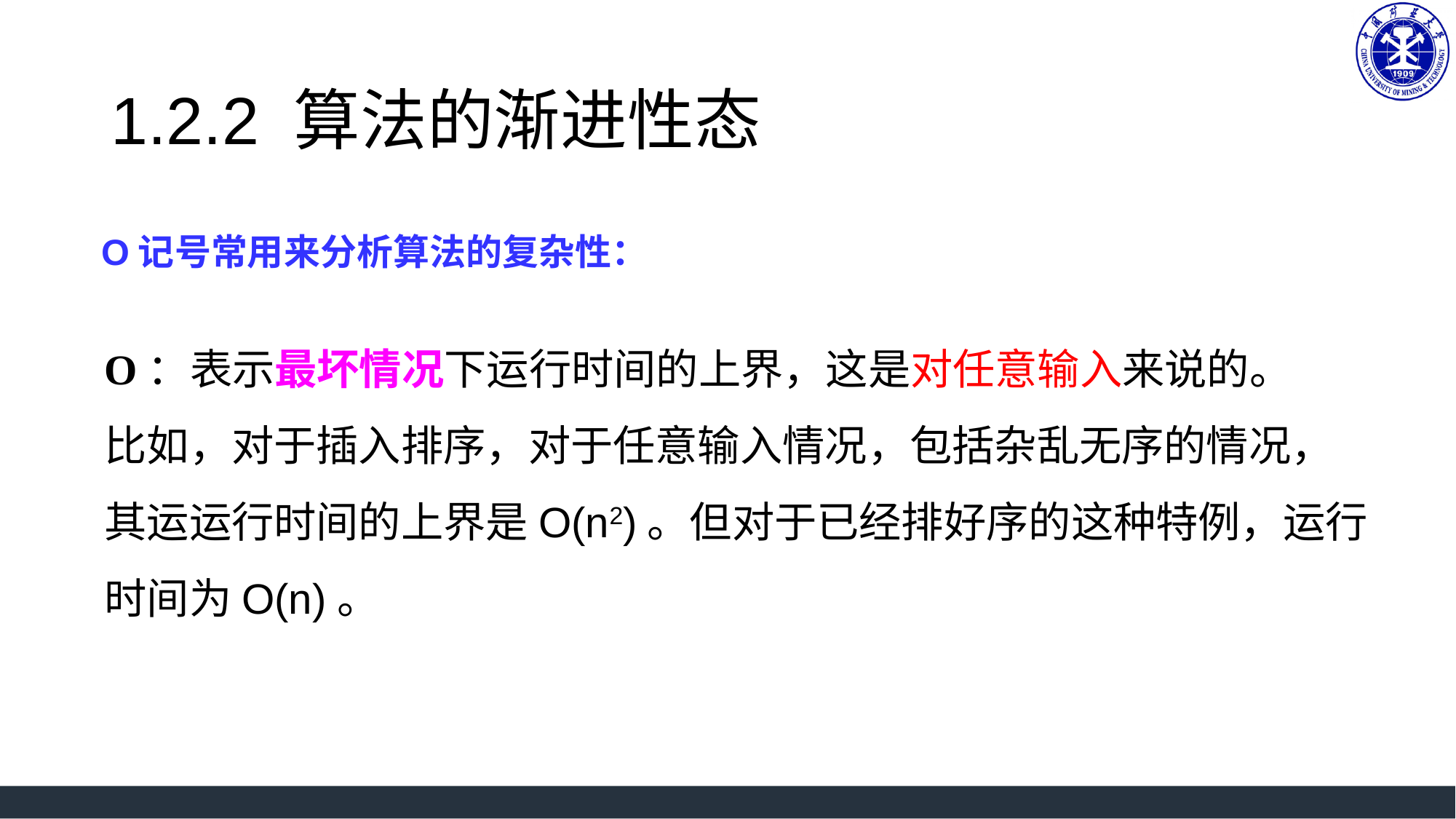

# 1.2.2 算法的渐进性态
O记号常用来分析算法的复杂性：
O：表示最坏情况下运行时间的上界，这是对任意输入来说的。
比如，对于插入排序，对于任意输入情况，包括杂乱无序的情况，其运运行时间的上界是O(n2)。但对于已经排好序的这种特例，运行时间为O(n)。